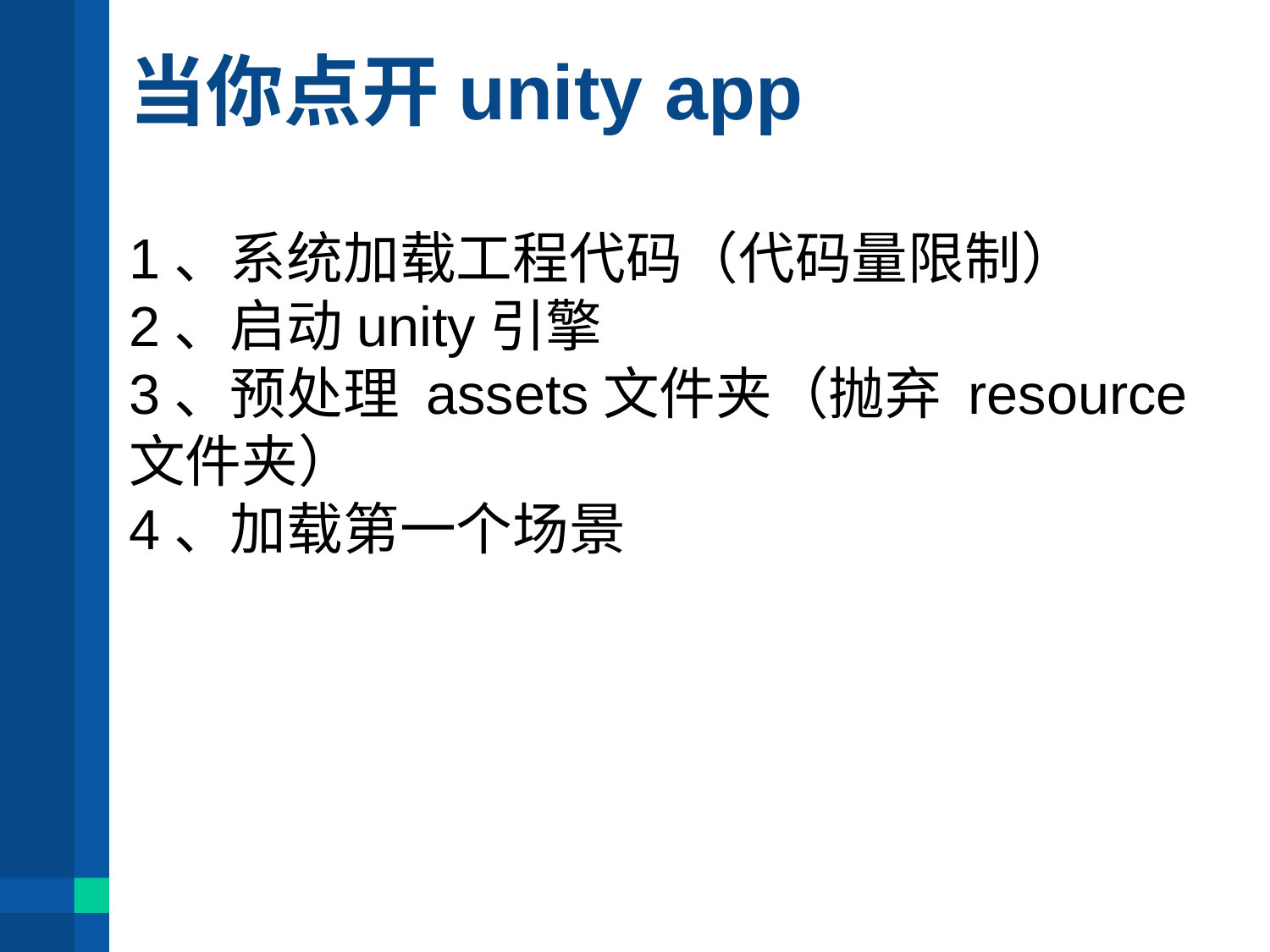

# 当你点开unity app
1、系统加载工程代码（代码量限制）
2、启动unity引擎
3、预处理 assets文件夹（抛弃 resource 文件夹）
4、加载第一个场景